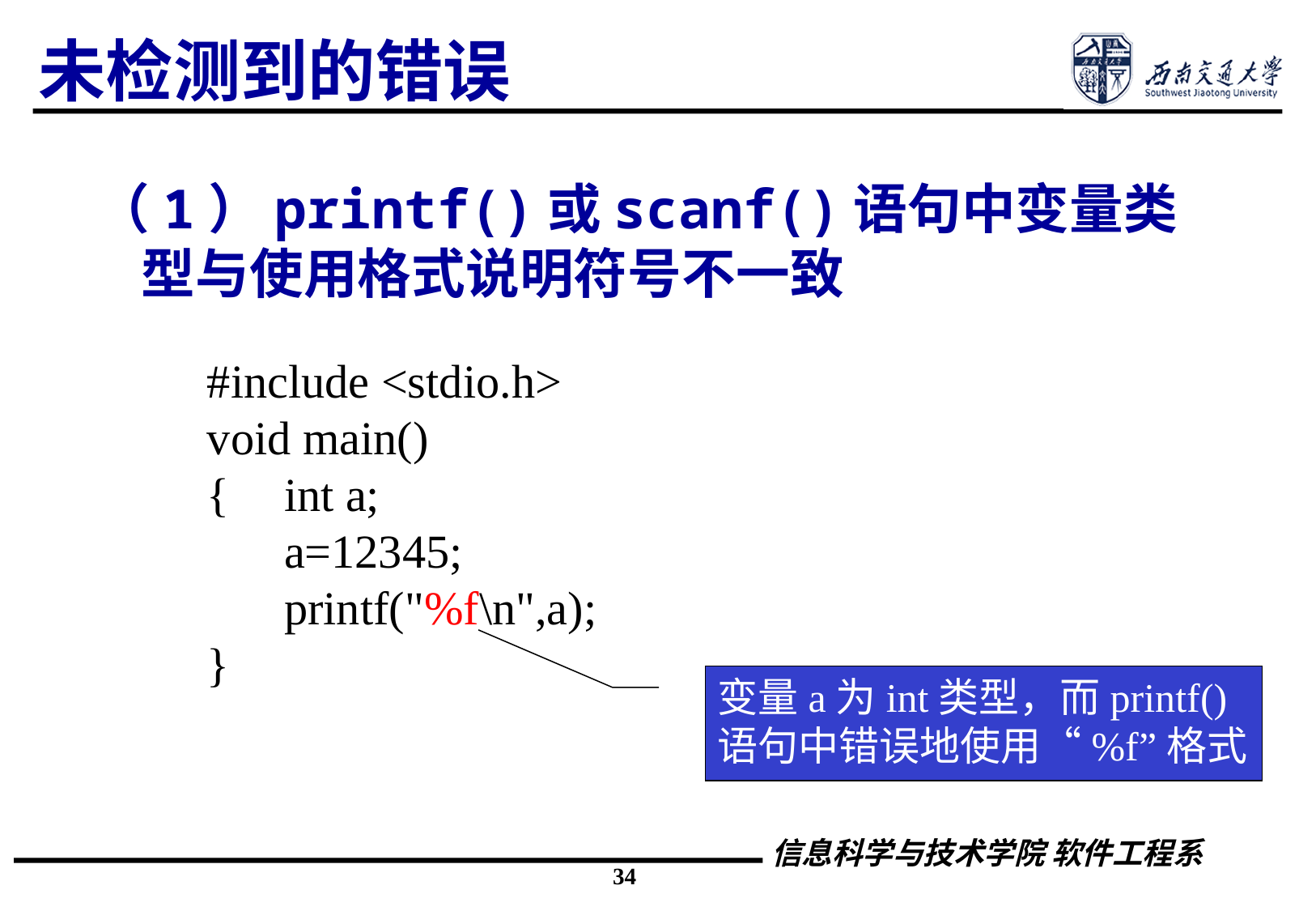

# 未检测到的错误
（1）printf()或scanf()语句中变量类型与使用格式说明符号不一致
#include <stdio.h>
void main()
{	int a;
	a=12345;
	printf("%f\n",a);
}
变量a为int类型，而printf()语句中错误地使用“%f”格式

34